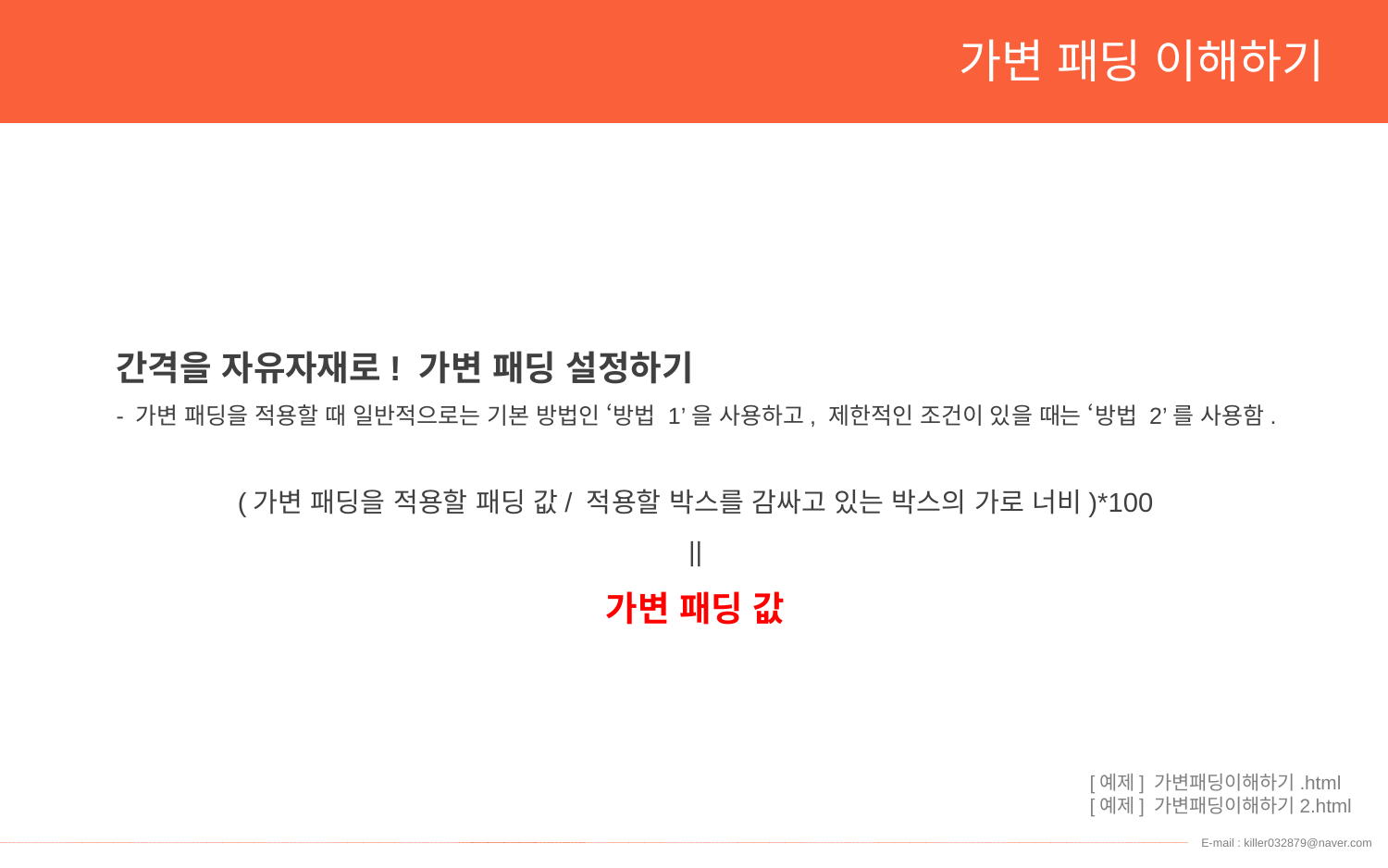

가변 패딩 이해하기
간격을 자유자재로! 가변 패딩 설정하기
- 가변 패딩을 적용할 때 일반적으로는 기본 방법인 ‘방법 1’을 사용하고, 제한적인 조건이 있을 때는 ‘방법 2’를 사용함.
(가변 패딩을 적용할 패딩 값/ 적용할 박스를 감싸고 있는 박스의 가로 너비)*100
||
가변 패딩 값
[예제] 가변패딩이해하기.html
[예제] 가변패딩이해하기2.html